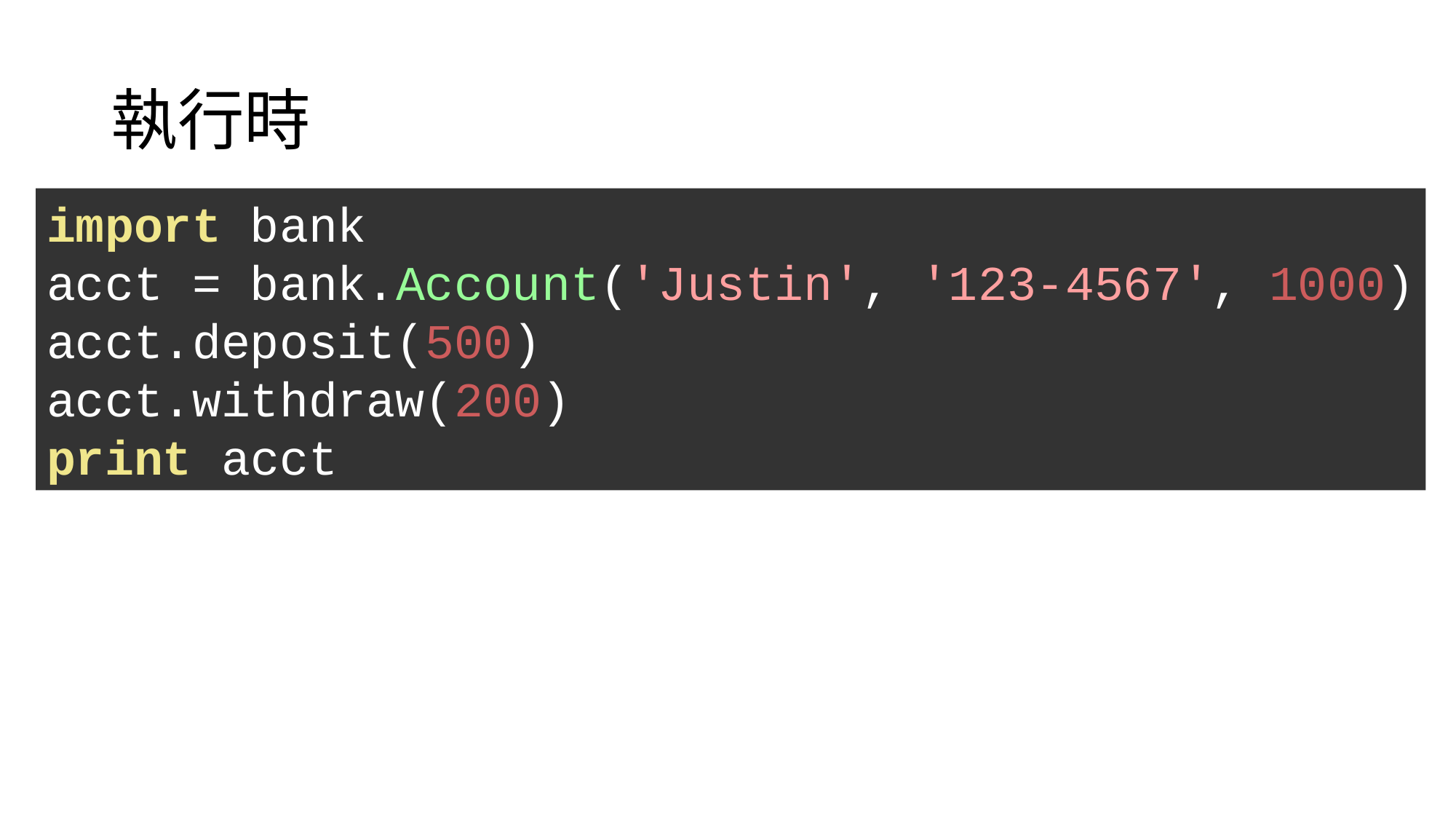

# 執行時
import bank
acct = bank.Account('Justin', '123-4567', 1000)
acct.deposit(500)
acct.withdraw(200)
print acct